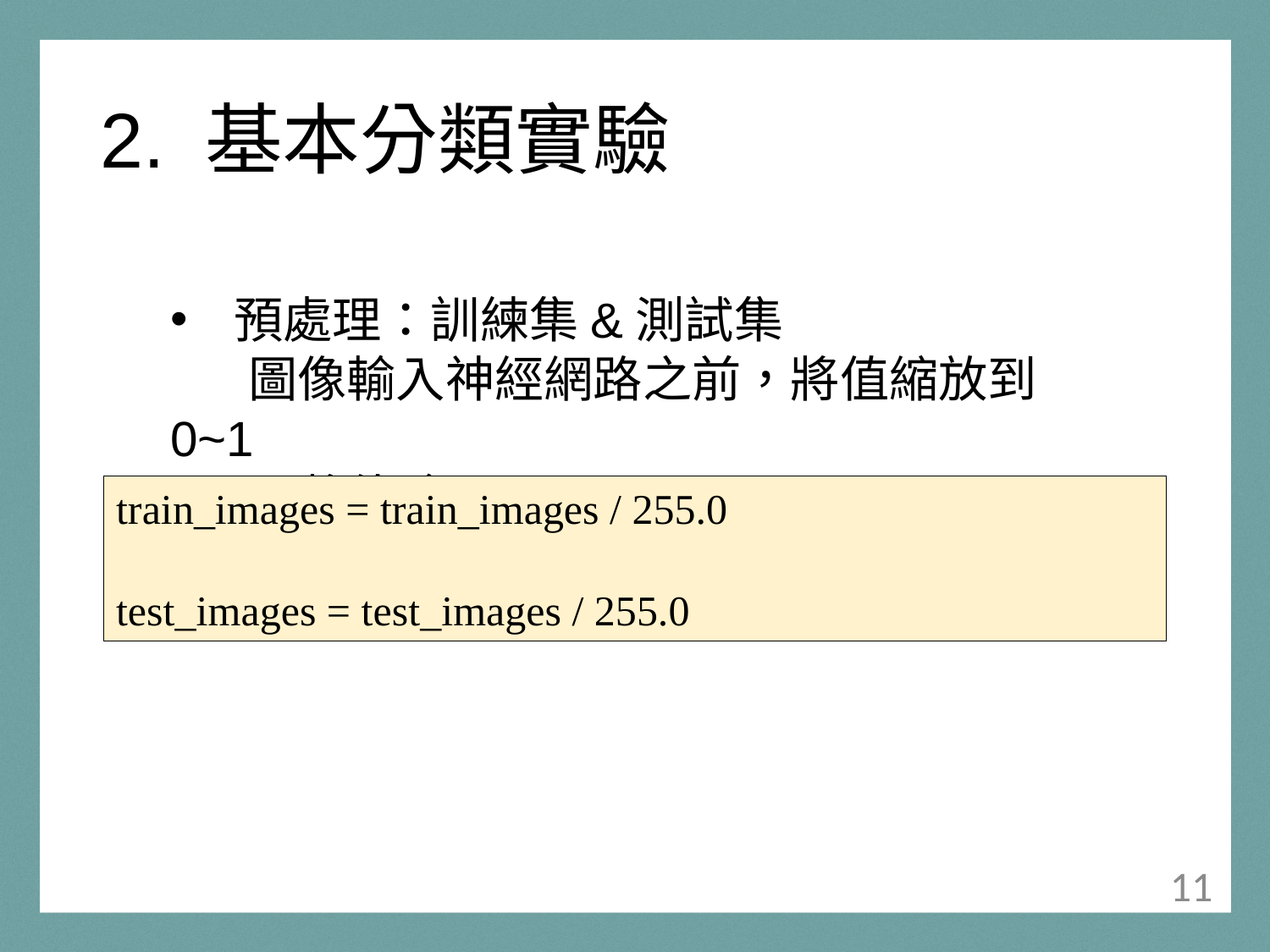

# 2. 基本分類實驗
預處理：訓練集&測試集
      圖像輸入神經網路之前，將值縮放到0~1
      再將值除以255。
train_images = train_images / 255.0

test_images = test_images / 255.0
11